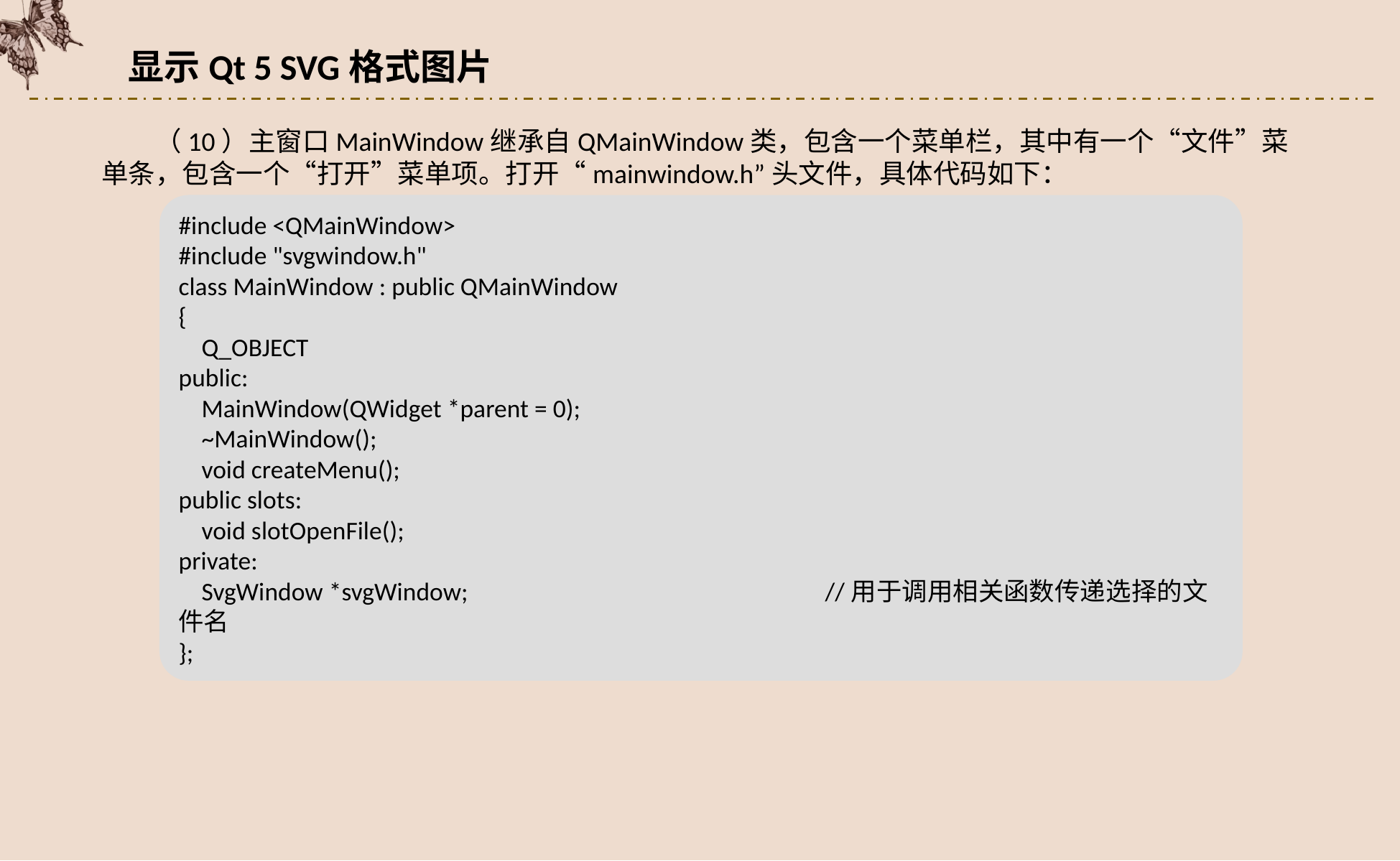

显示Qt 5 SVG格式图片
（10）主窗口MainWindow继承自QMainWindow类，包含一个菜单栏，其中有一个“文件”菜单条，包含一个“打开”菜单项。打开“mainwindow.h”头文件，具体代码如下：
#include <QMainWindow>
#include "svgwindow.h"
class MainWindow : public QMainWindow
{
    Q_OBJECT
public:
    MainWindow(QWidget *parent = 0);
    ~MainWindow();
    void createMenu();
public slots:
    void slotOpenFile();
private:
    SvgWindow *svgWindow; 				//用于调用相关函数传递选择的文件名
};